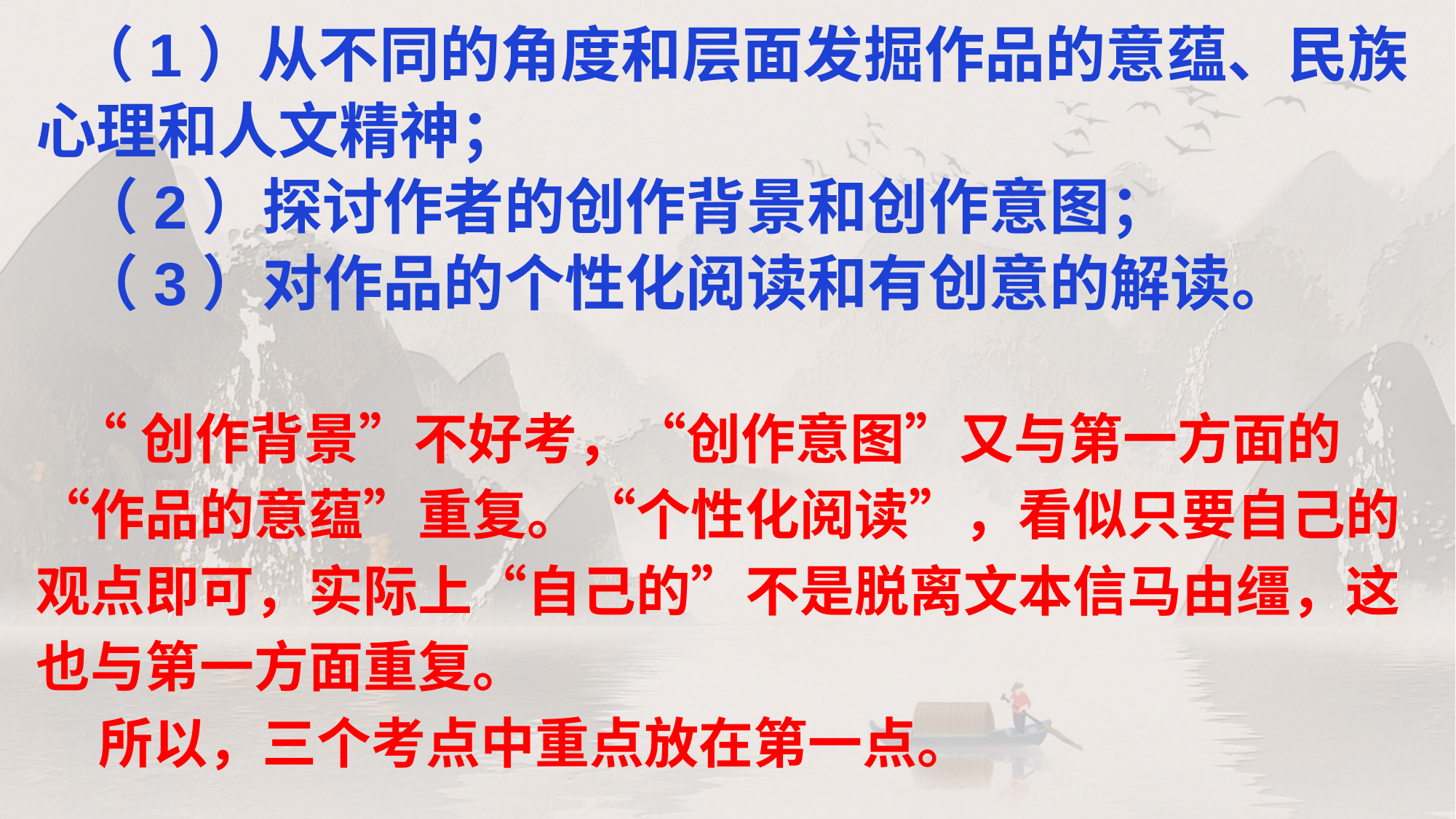

（1）从不同的角度和层面发掘作品的意蕴、民族心理和人文精神；
  （2）探讨作者的创作背景和创作意图；
  （3）对作品的个性化阅读和有创意的解读。

   “创作背景”不好考，“创作意图”又与第一方面的“作品的意蕴”重复。“个性化阅读”，看似只要自己的观点即可，实际上“自己的”不是脱离文本信马由缰，这也与第一方面重复。
    所以，三个考点中重点放在第一点。